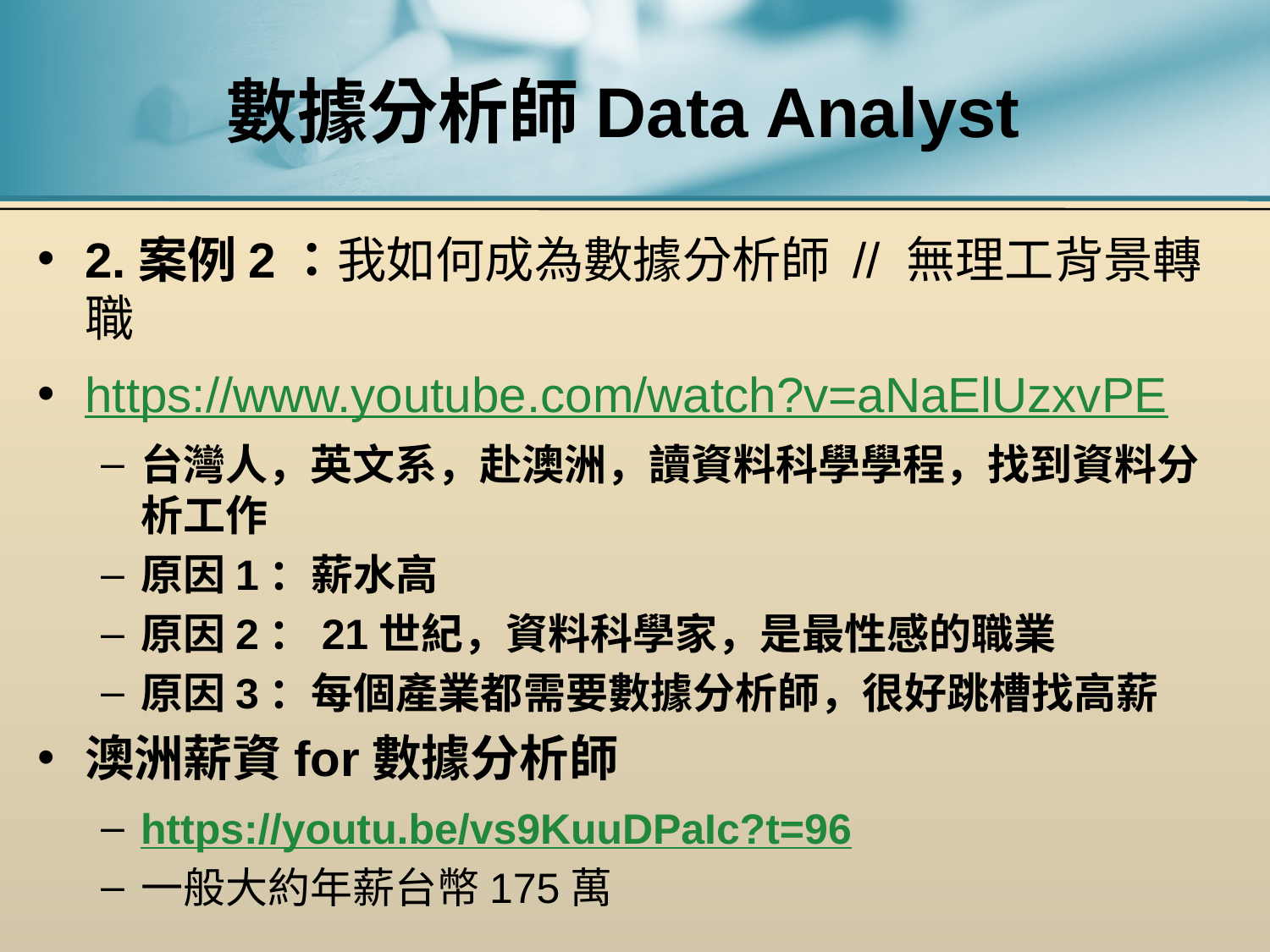

# 數據分析師Data Analyst
2.案例2：我如何成為數據分析師 // 無理工背景轉職
https://www.youtube.com/watch?v=aNaElUzxvPE
台灣人，英文系，赴澳洲，讀資料科學學程，找到資料分析工作
原因1：薪水高
原因2：21世紀，資料科學家，是最性感的職業
原因3：每個產業都需要數據分析師，很好跳槽找高薪
澳洲薪資for數據分析師
https://youtu.be/vs9KuuDPaIc?t=96
一般大約年薪台幣175萬